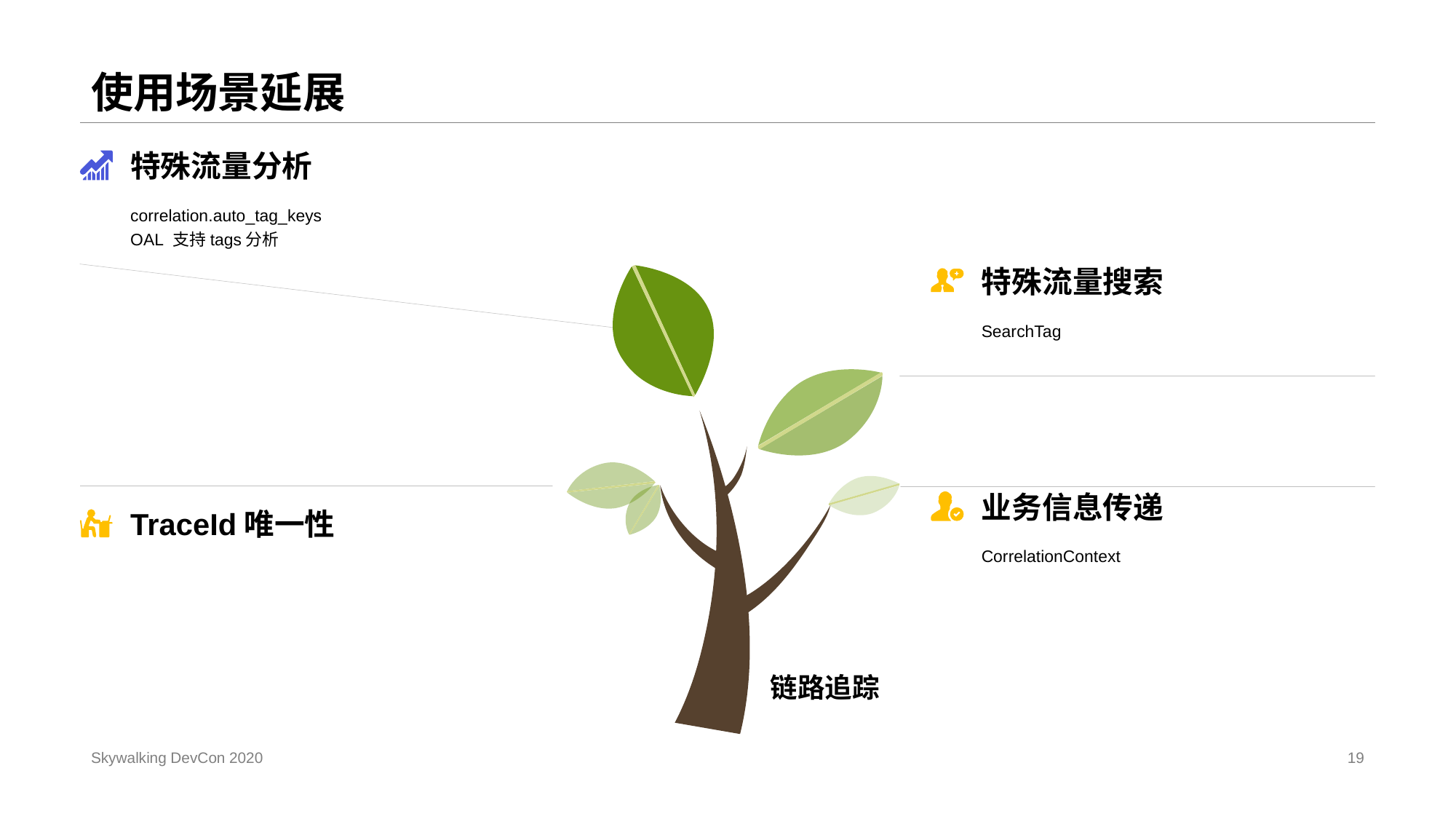

# 使用场景延展
特殊流量分析
correlation.auto_tag_keys
OAL 支持tags分析

特殊流量搜索
SearchTag

业务信息传递
CorrelationContext

TraceId唯一性

链路追踪
Skywalking DevCon 2020
19